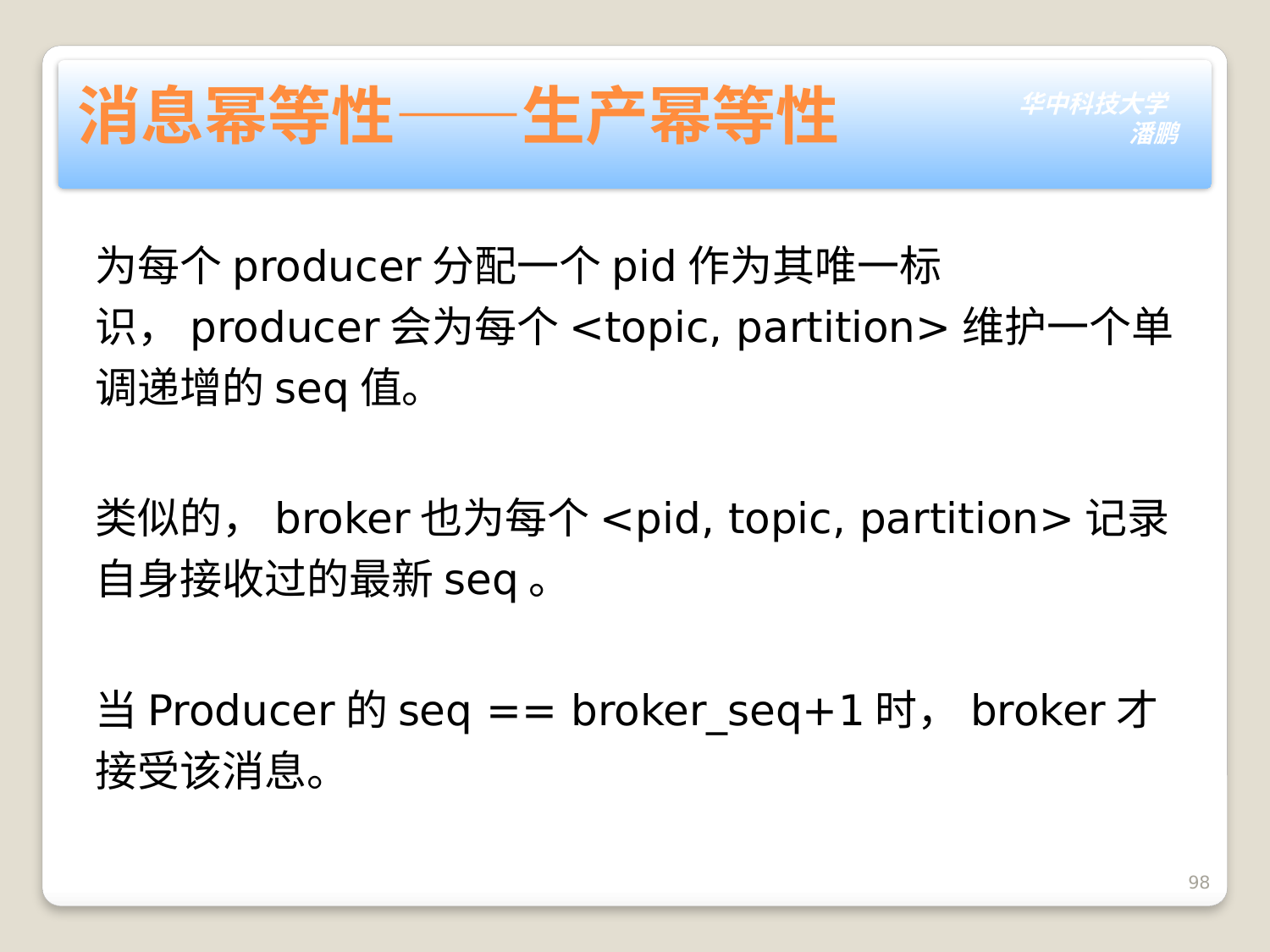

# 消息幂等性——生产幂等性
为每个producer分配一个pid作为其唯一标识，producer会为每个<topic, partition>维护一个单调递增的seq值。

类似的，broker也为每个<pid, topic, partition>记录自身接收过的最新seq。

当Producer的seq == broker_seq+1时，broker才接受该消息。
98